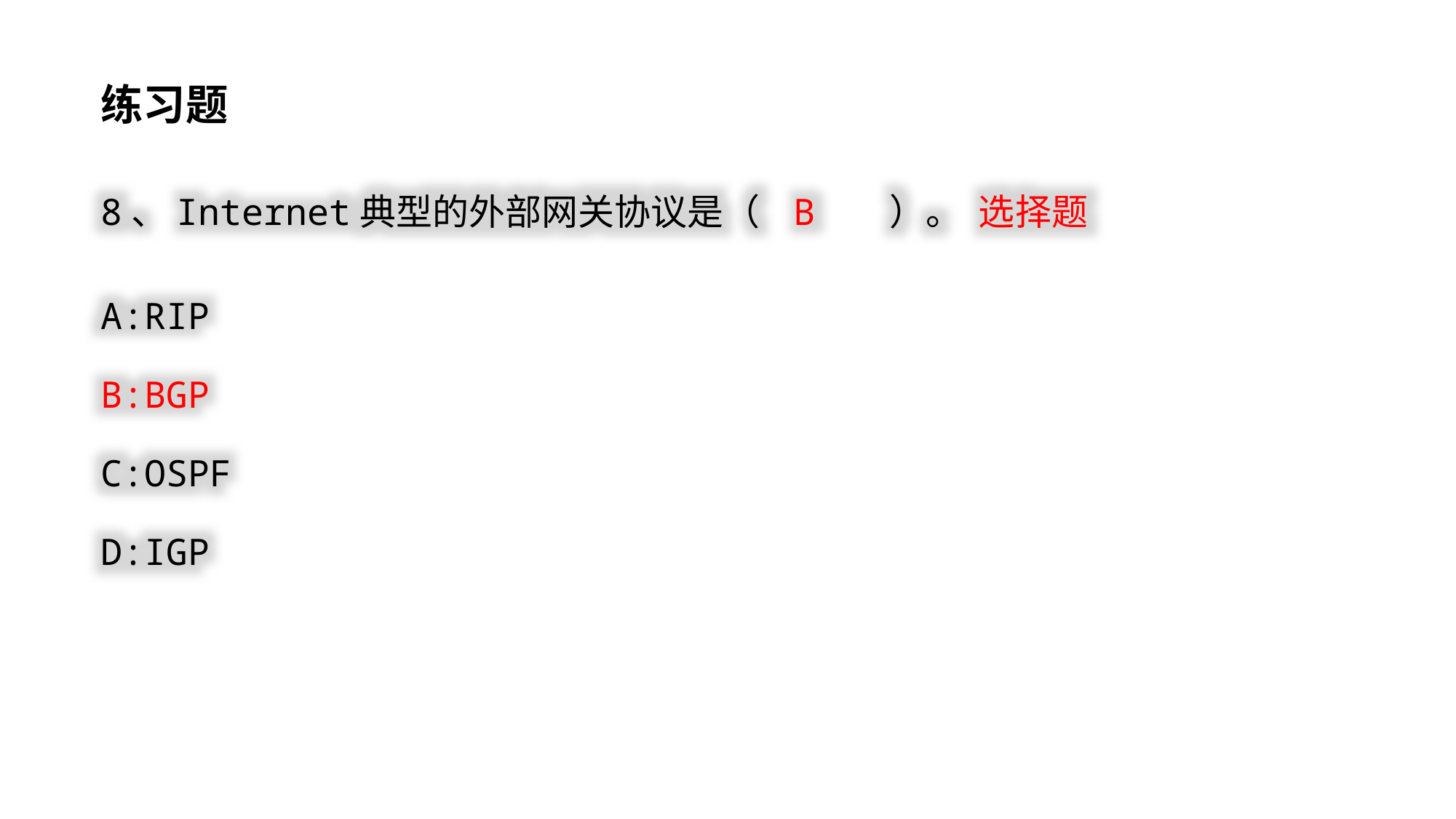

练习题
8、Internet典型的外部网关协议是（   B   ）。  选择题

A:RIP

B:BGP

C:OSPF

D:IGP